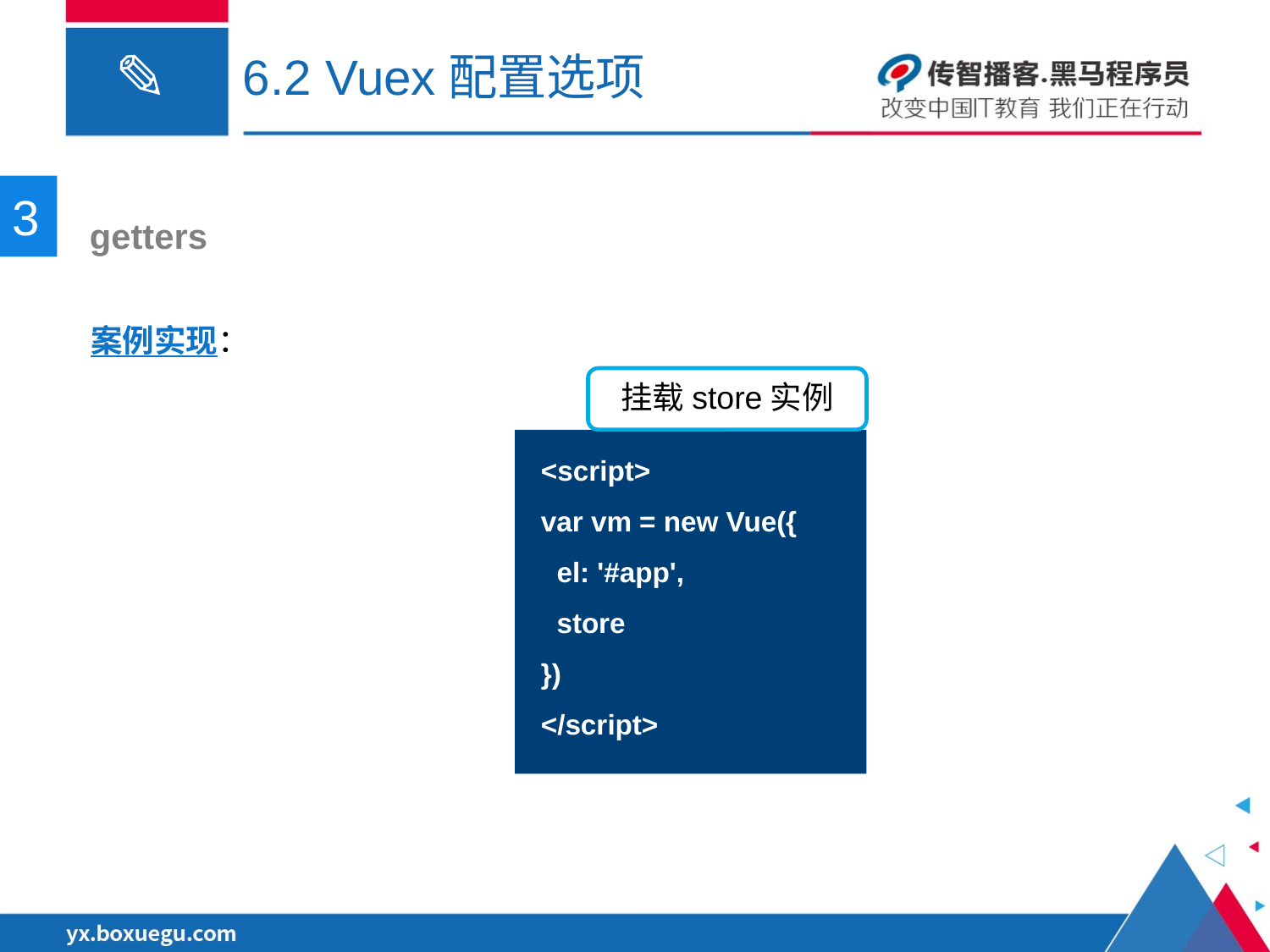

# 6.2 Vuex配置选项

3
  getters
案例实现：
挂载store实例

<script>
var vm = new Vue({
  el: '#app',
  store
})
</script>